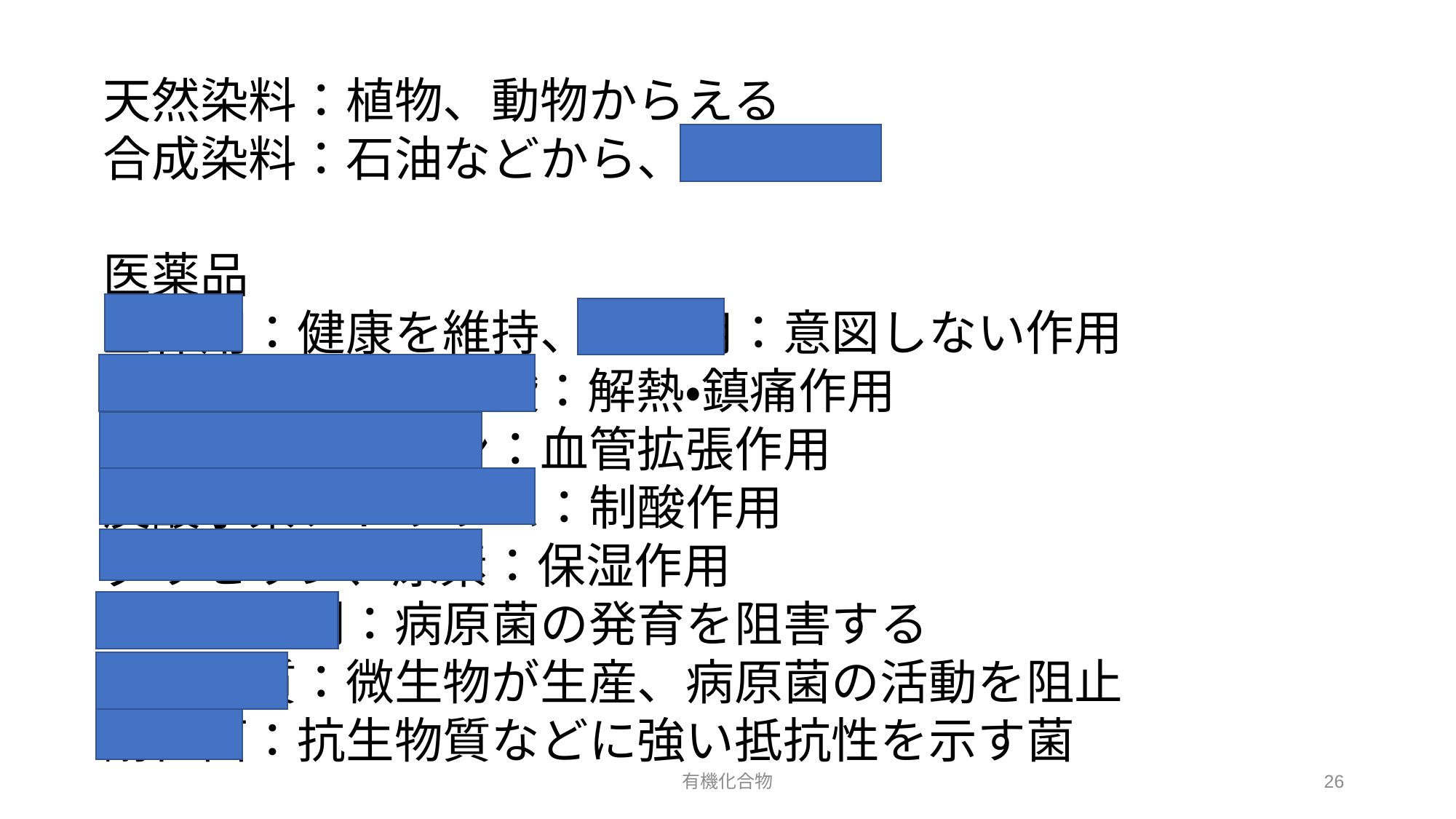

天然染料：植物、動物からえる
合成染料：石油などから、アゾ染料

医薬品
主作用：健康を維持、副作用：意図しない作用
アセチルサリチル酸：解熱・鎮痛作用
ニトログリセリン：血管拡張作用
炭酸水素ナトリウム：制酸作用
グリセリン、尿素：保湿作用
サルファ剤：病原菌の発育を阻害する
抗生物質：微生物が生産、病原菌の活動を阻止
耐性菌：抗生物質などに強い抵抗性を示す菌

有機化合物
26